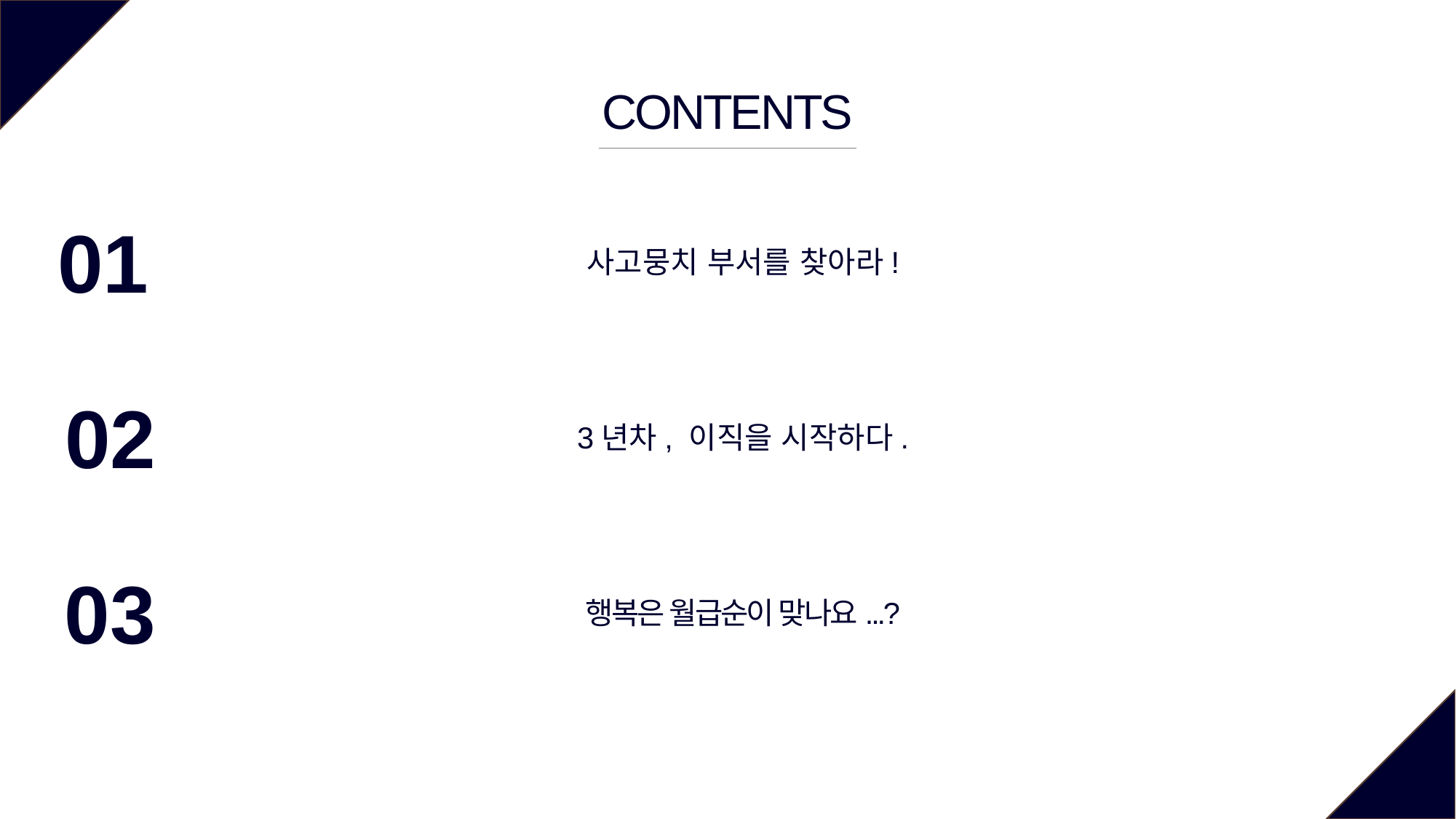

CONTENTS
01
사고뭉치 부서를 찾아라!
02
3년차, 이직을 시작하다.
03
행복은 월급순이 맞나요...?